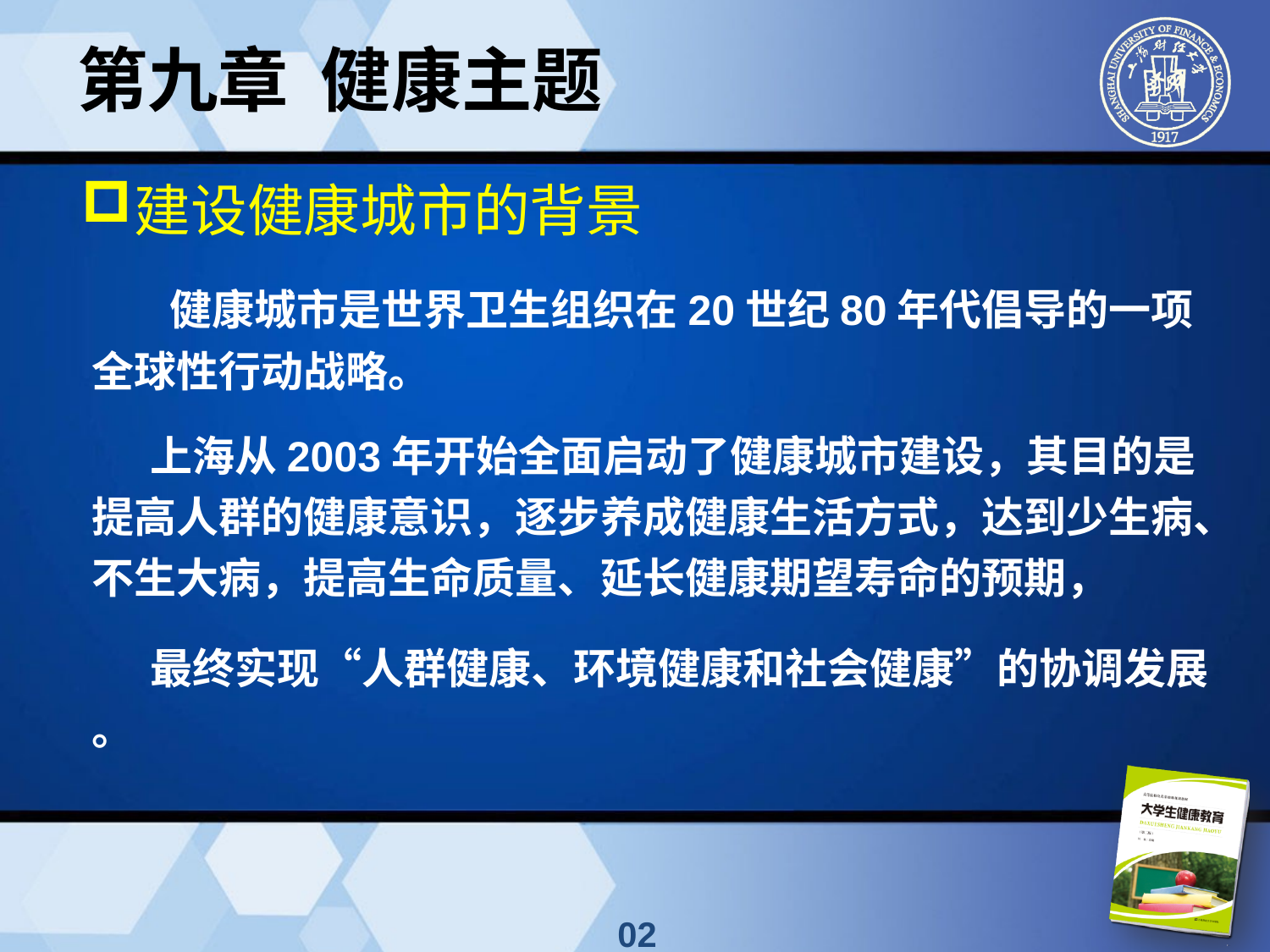

第九章  健康主题
建设健康城市的背景
      健康城市是世界卫生组织在20世纪80年代倡导的一项全球性行动战略。
     上海从2003年开始全面启动了健康城市建设，其目的是提高人群的健康意识，逐步养成健康生活方式，达到少生病、不生大病，提高生命质量、延长健康期望寿命的预期，
     最终实现“人群健康、环境健康和社会健康”的协调发展 。

02